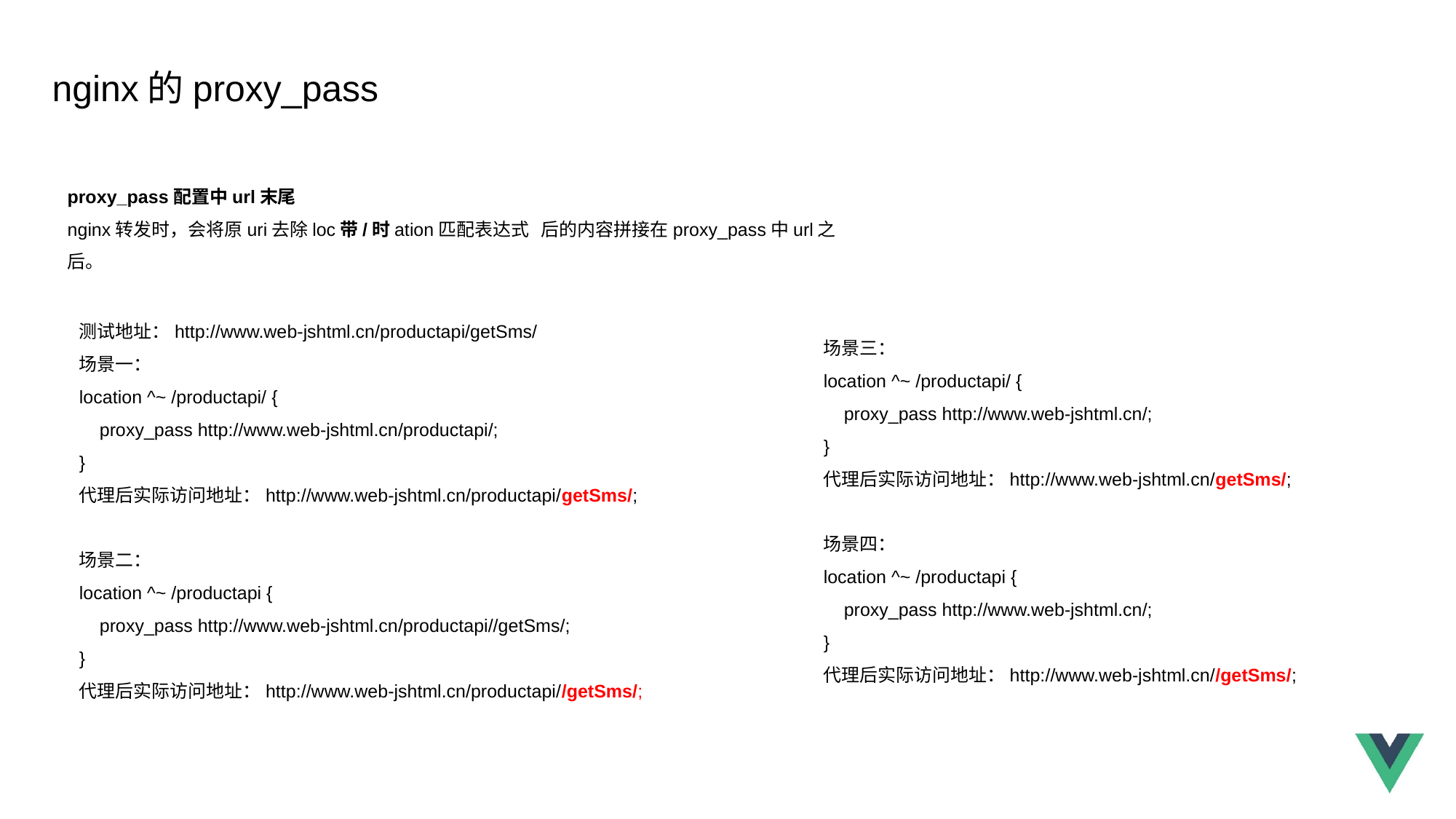

nginx的proxy_pass
proxy_pass配置中url末尾
nginx转发时，会将原uri去除loc带/时ation匹配表达式   后的内容拼接在proxy_pass中url之后。
测试地址：http://www.web-jshtml.cn/productapi/getSms/
场景一：
location ^~ /productapi/ {
    proxy_pass http://www.web-jshtml.cn/productapi/;
}
代理后实际访问地址：http://www.web-jshtml.cn/productapi/getSms/;

场景二：
location ^~ /productapi {
    proxy_pass http://www.web-jshtml.cn/productapi//getSms/;
}
代理后实际访问地址：http://www.web-jshtml.cn/productapi//getSms/;
场景三：
location ^~ /productapi/ {
    proxy_pass http://www.web-jshtml.cn/;
}
代理后实际访问地址：http://www.web-jshtml.cn/getSms/;

场景四：
location ^~ /productapi {
    proxy_pass http://www.web-jshtml.cn/;
}
代理后实际访问地址：http://www.web-jshtml.cn//getSms/;